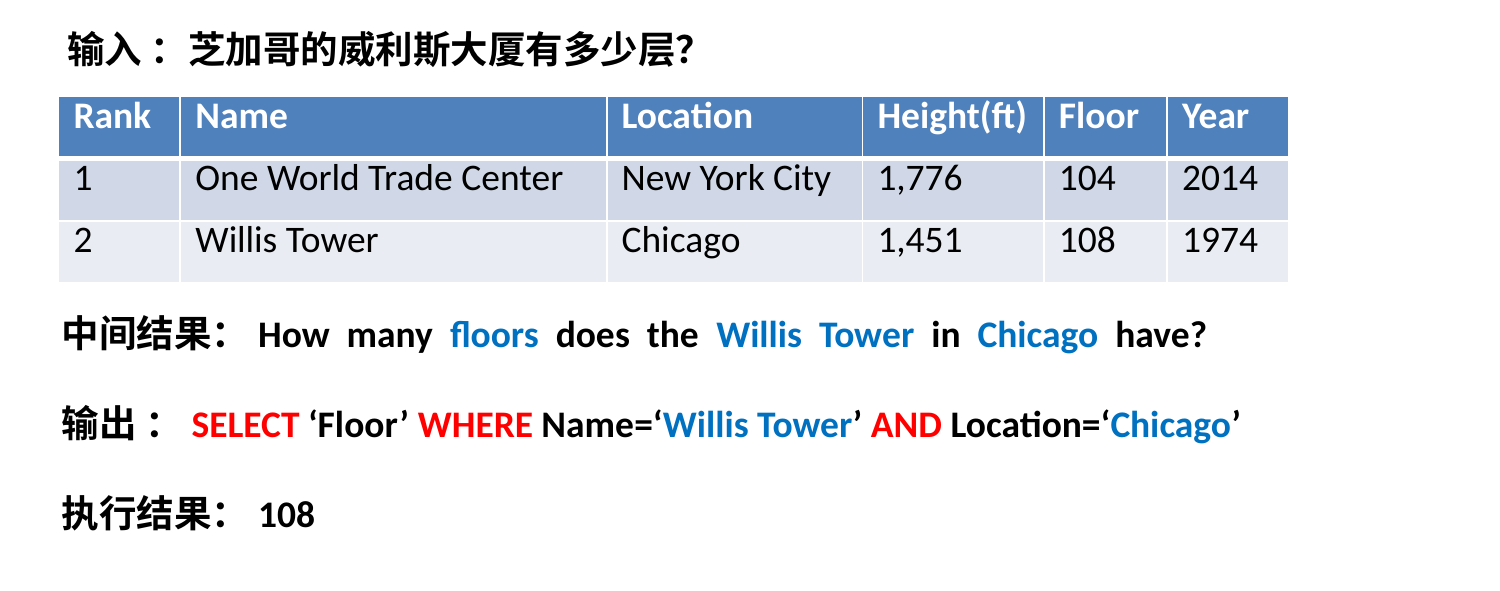

输入 ：芝加哥的威利斯大厦有多少层？
| Rank | Name | Location | Height(ft) | Floor | Year |
| --- | --- | --- | --- | --- | --- |
| 1 | One World Trade Center | New York City | 1,776 | 104 | 2014 |
| 2 | Willis Tower | Chicago | 1,451 | 108 | 1974 |
中间结果：How  many  floors  does  the  Willis  Tower  in  Chicago  have?

输出 ：SELECT ‘Floor’ WHERE Name=‘Willis Tower’ AND Location=‘Chicago’

执行结果：108